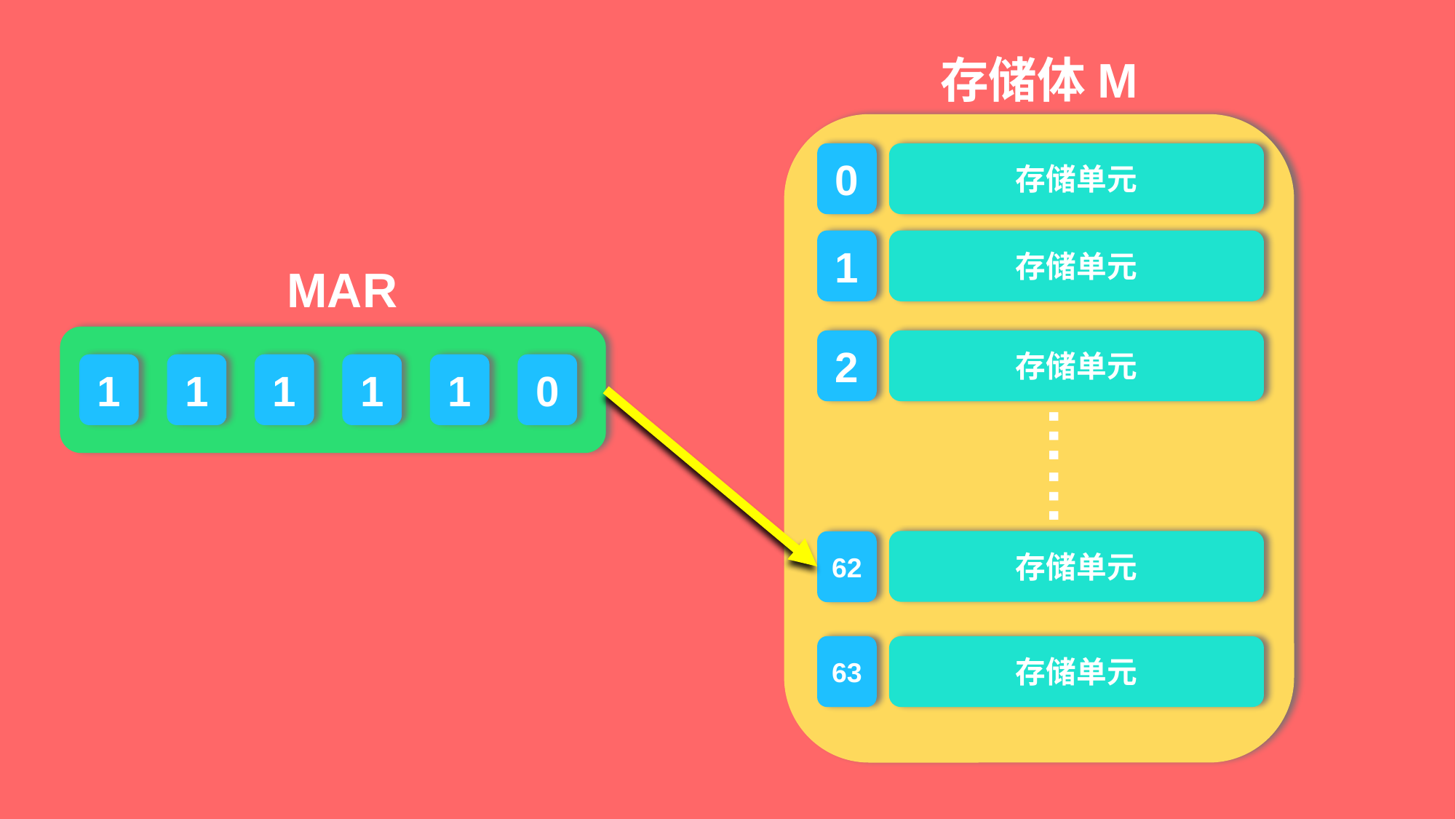

存储体M

0

存储单元

存储单元

存储单元
……

存储单元

存储单元
1
MAR

2
1
1
1
1
1
0
62
63